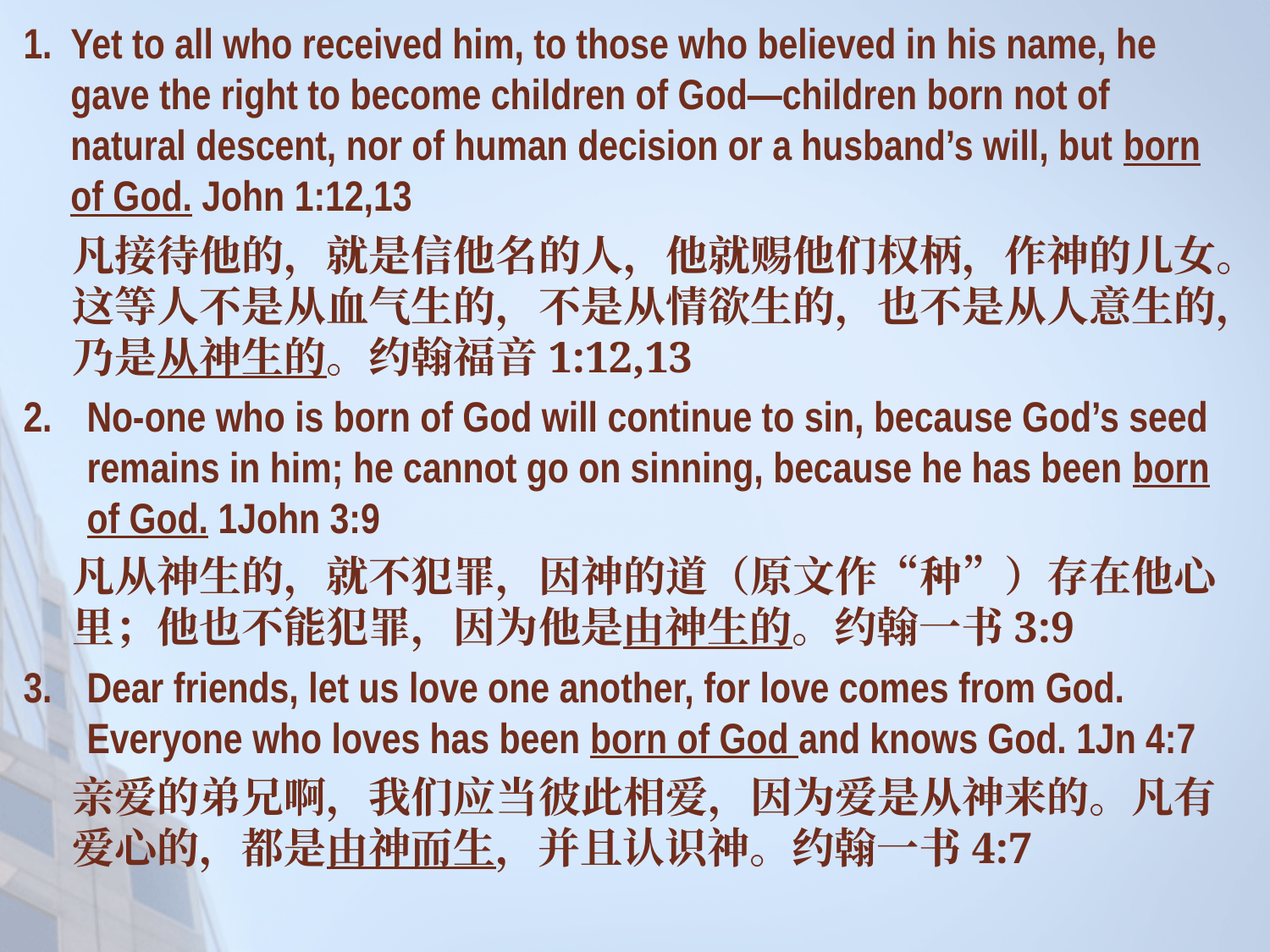

Yet to all who received him, to those who believed in his name, he gave the right to become children of God—children born not of natural descent, nor of human decision or a husband’s will, but born of God. John 1:12,13
凡接待他的，就是信他名的人，他就赐他们权柄，作神的儿女。这等人不是从血气生的，不是从情欲生的，也不是从人意生的，乃是从神生的。约翰福音1:12,13
No-one who is born of God will continue to sin, because God’s seed remains in him; he cannot go on sinning, because he has been born of God. 1John 3:9
凡从神生的，就不犯罪，因神的道（原文作“种”）存在他心里；他也不能犯罪，因为他是由神生的。约翰一书3:9
Dear friends, let us love one another, for love comes from God. Everyone who loves has been born of God and knows God. 1Jn 4:7
亲爱的弟兄啊，我们应当彼此相爱，因为爱是从神来的。凡有爱心的，都是由神而生，并且认识神。约翰一书4:7